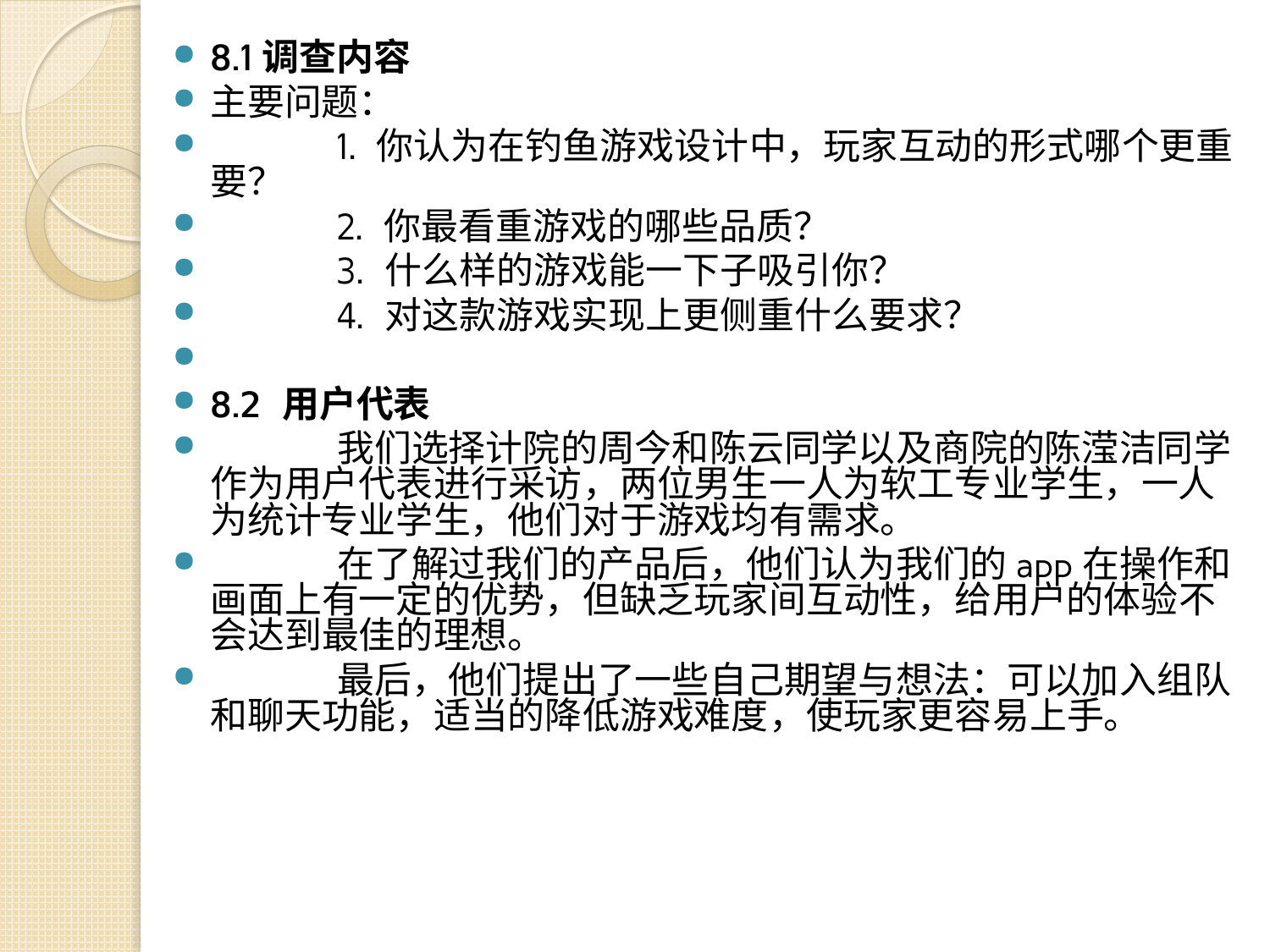

8.1调查内容
主要问题：
	1. 你认为在钓鱼游戏设计中，玩家互动的形式哪个更重要？
	2. 你最看重游戏的哪些品质？
	3. 什么样的游戏能一下子吸引你？
	4. 对这款游戏实现上更侧重什么要求？

8.2 用户代表
	我们选择计院的周今和陈云同学以及商院的陈滢洁同学作为用户代表进行采访，两位男生一人为软工专业学生，一人为统计专业学生，他们对于游戏均有需求。
    	在了解过我们的产品后，他们认为我们的app在操作和画面上有一定的优势，但缺乏玩家间互动性，给用户的体验不会达到最佳的理想。
	最后，他们提出了一些自己期望与想法：可以加入组队和聊天功能，适当的降低游戏难度，使玩家更容易上手。